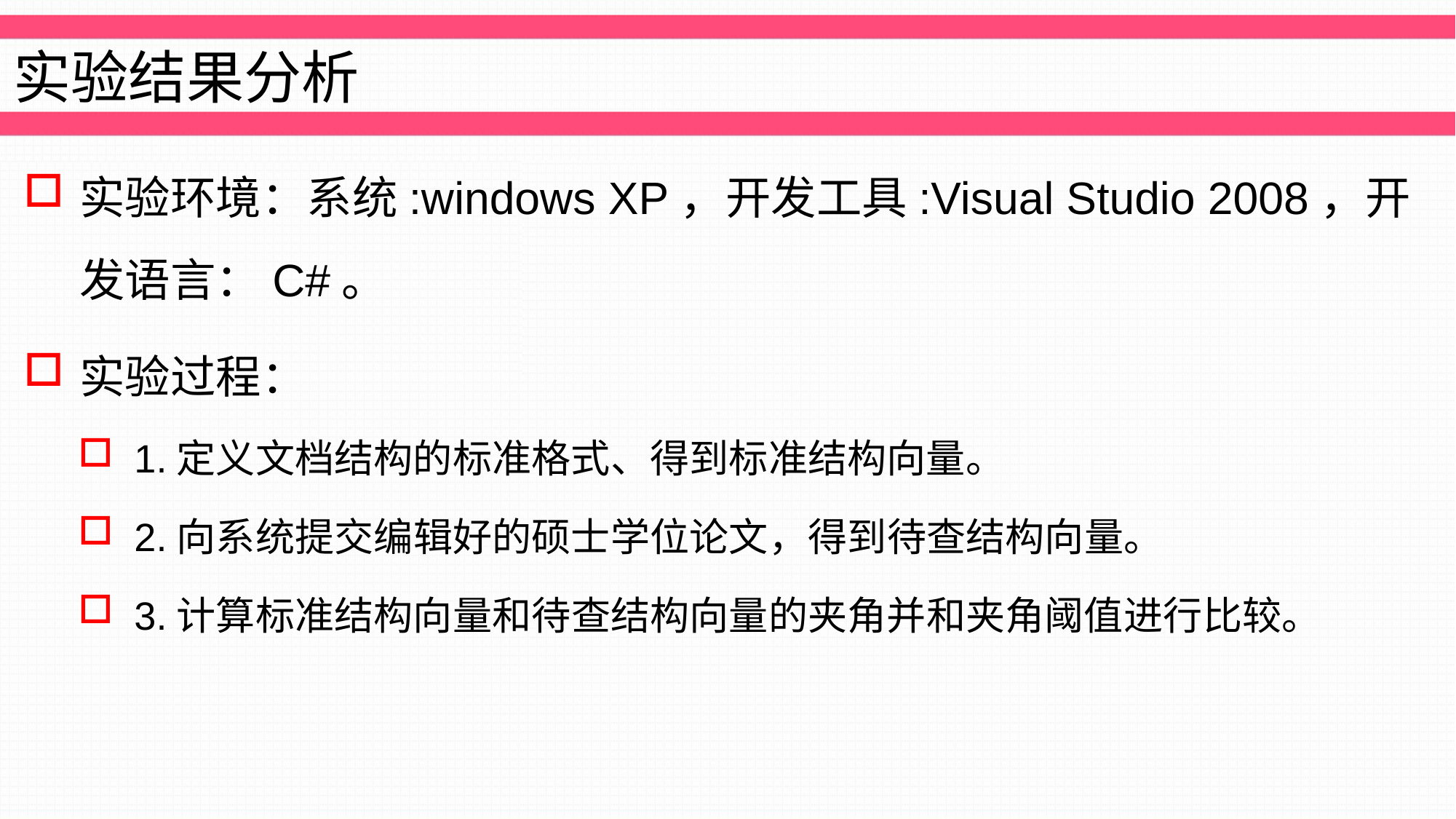

# 实验结果分析
实验环境：系统:windows XP，开发工具:Visual Studio 2008，开发语言：C#。
实验过程：
1.定义文档结构的标准格式、得到标准结构向量。
2.向系统提交编辑好的硕士学位论文，得到待查结构向量。
3.计算标准结构向量和待查结构向量的夹角并和夹角阈值进行比较。